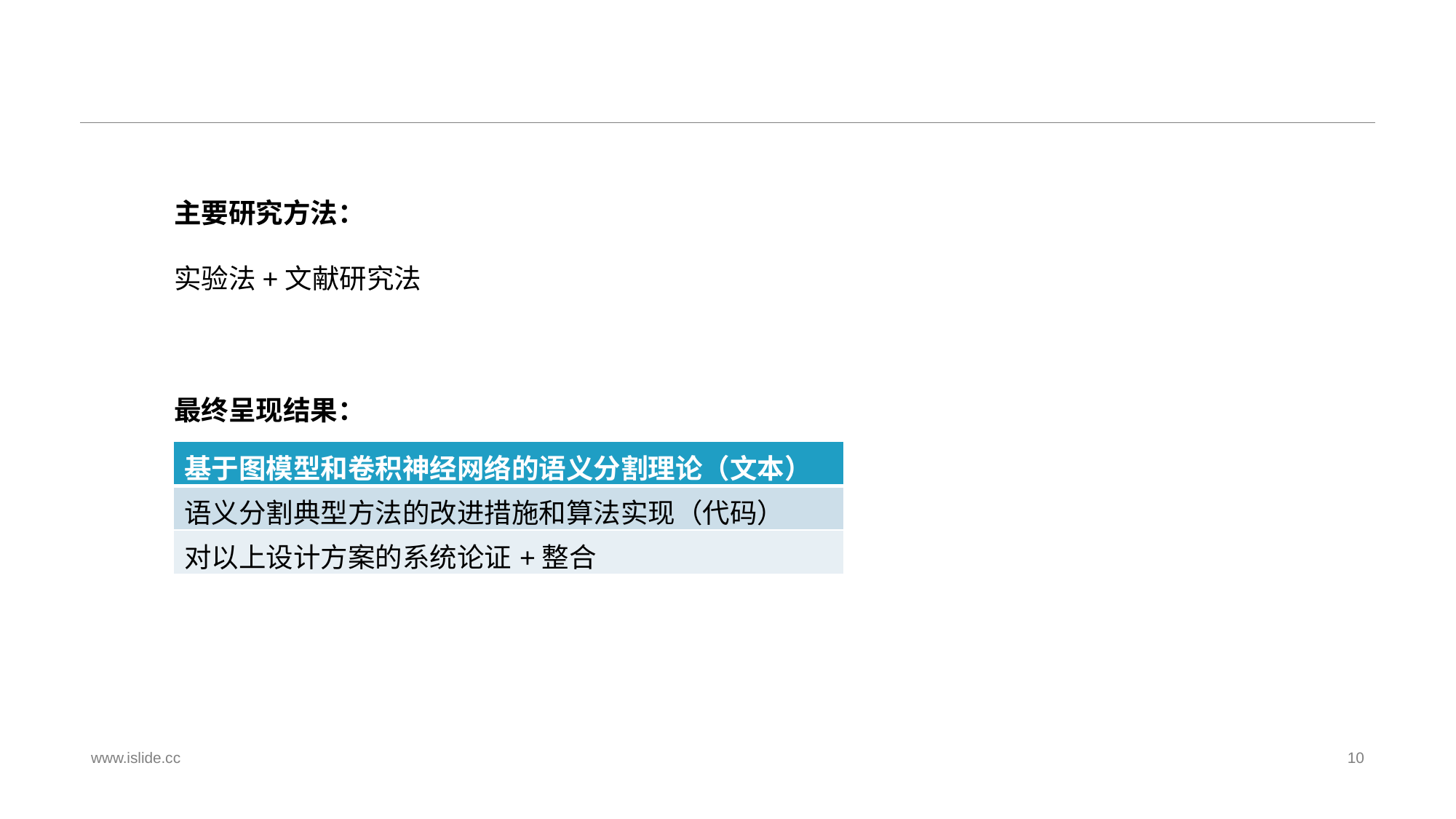

主要研究方法：

实验法+文献研究法
最终呈现结果：
| 基于图模型和卷积神经网络的语义分割理论（文本） |
| --- |
| 语义分割典型方法的改进措施和算法实现（代码） |
| 对以上设计方案的系统论证+整合 |
www.islide.cc
10